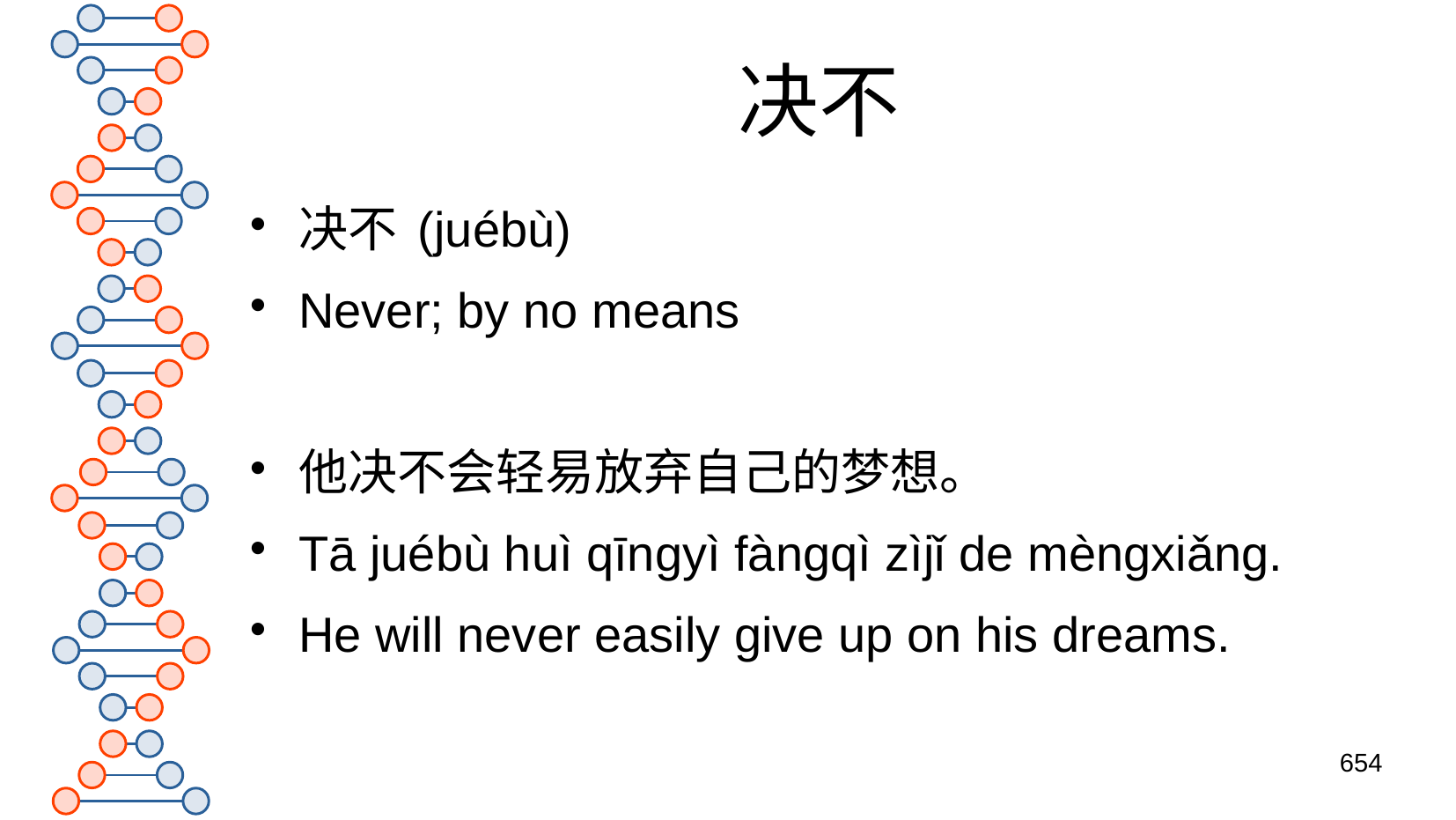

# 决不
决不 (juébù)
Never; by no means

他决不会轻易放弃自己的梦想。
Tā juébù huì qīngyì fàngqì zìjǐ de mèngxiǎng.
He will never easily give up on his dreams.
654